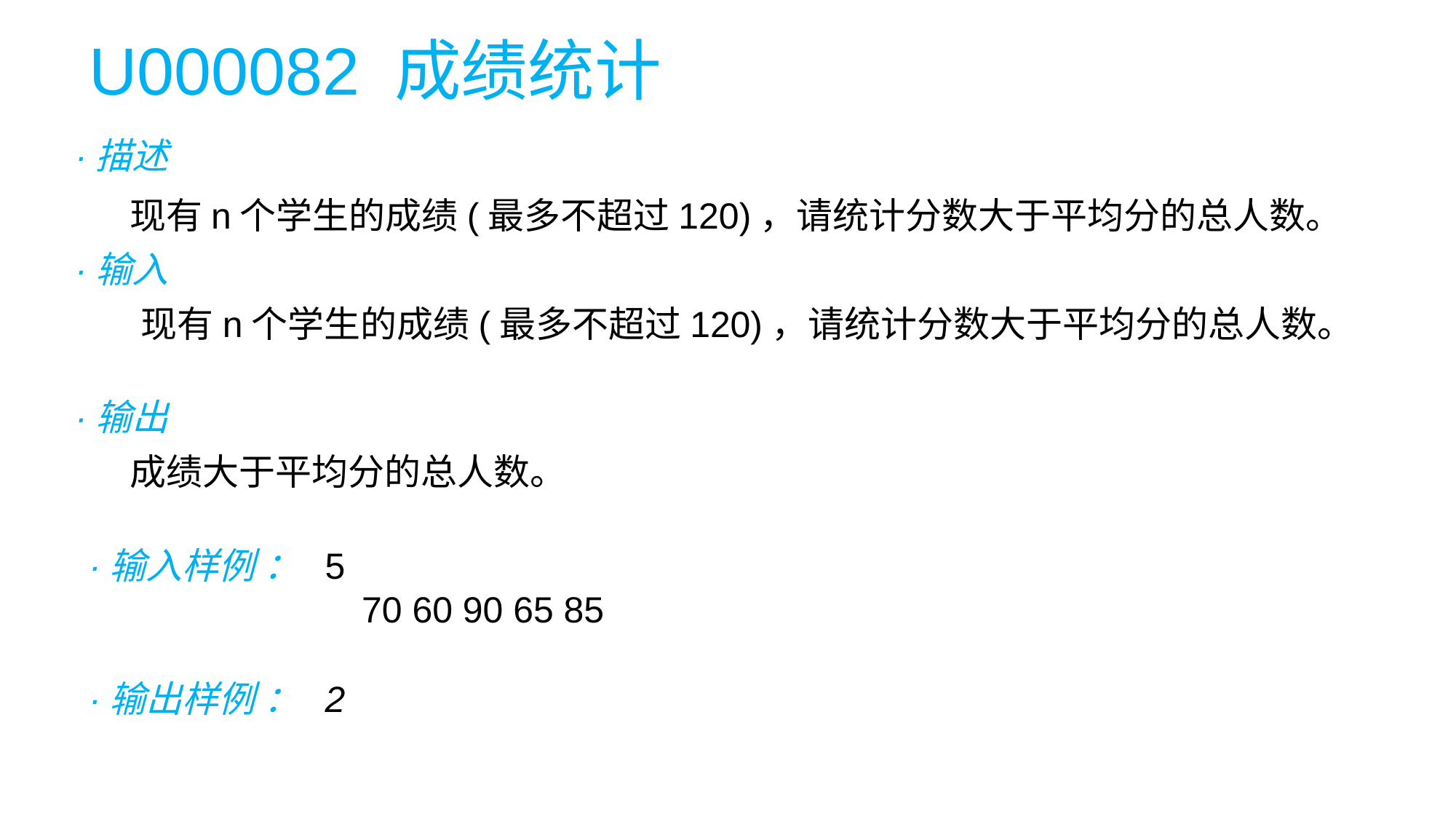

# U000082 成绩统计
·描述
现有n个学生的成绩(最多不超过120)，请统计分数大于平均分的总人数。
·输入
       现有n个学生的成绩(最多不超过120)，请统计分数大于平均分的总人数。
·输出
成绩大于平均分的总人数。
·输入样例 ：  5
70 60 90 65 85
·输出样例 ：  2